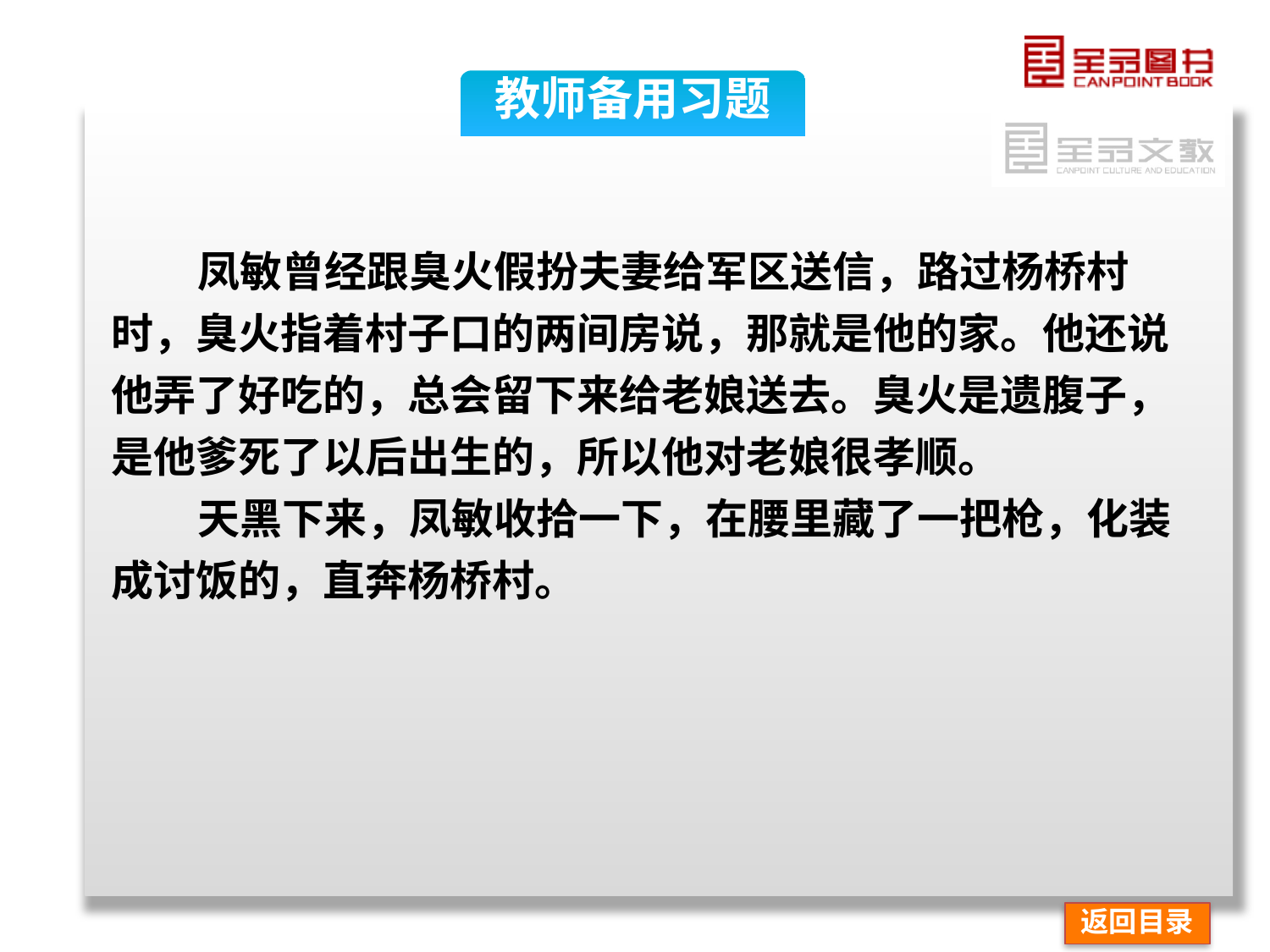

教师备用习题
凤敏曾经跟臭火假扮夫妻给军区送信，路过杨桥村时，臭火指着村子口的两间房说，那就是他的家。他还说他弄了好吃的，总会留下来给老娘送去。臭火是遗腹子，是他爹死了以后出生的，所以他对老娘很孝顺。
天黑下来，凤敏收拾一下，在腰里藏了一把枪，化装成讨饭的，直奔杨桥村。
返回目录